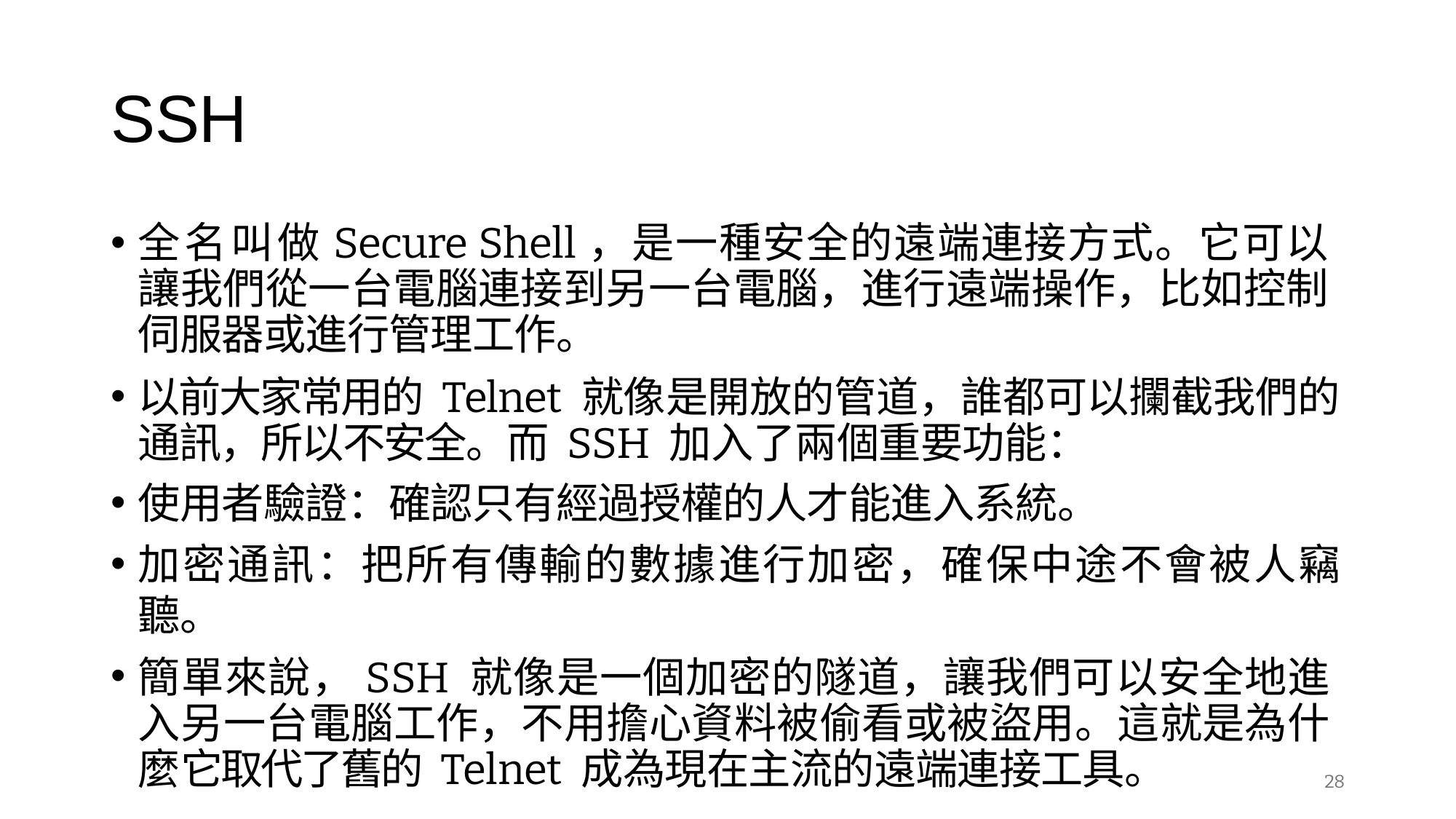

# SSH
全名叫做Secure Shell，是一種安全的遠端連接方式。它可以讓我們從一台電腦連接到另一台電腦，進行遠端操作，比如控制伺服器或進行管理工作。
以前大家常用的 Telnet 就像是開放的管道，誰都可以攔截我們的通訊，所以不安全。而 SSH 加入了兩個重要功能：
使用者驗證：確認只有經過授權的人才能進入系統。
加密通訊：把所有傳輸的數據進行加密，確保中途不會被人竊聽。
簡單來說，SSH 就像是一個加密的隧道，讓我們可以安全地進入另一台電腦工作，不用擔心資料被偷看或被盜用。這就是為什麼它取代了舊的 Telnet 成為現在主流的遠端連接工具。
28